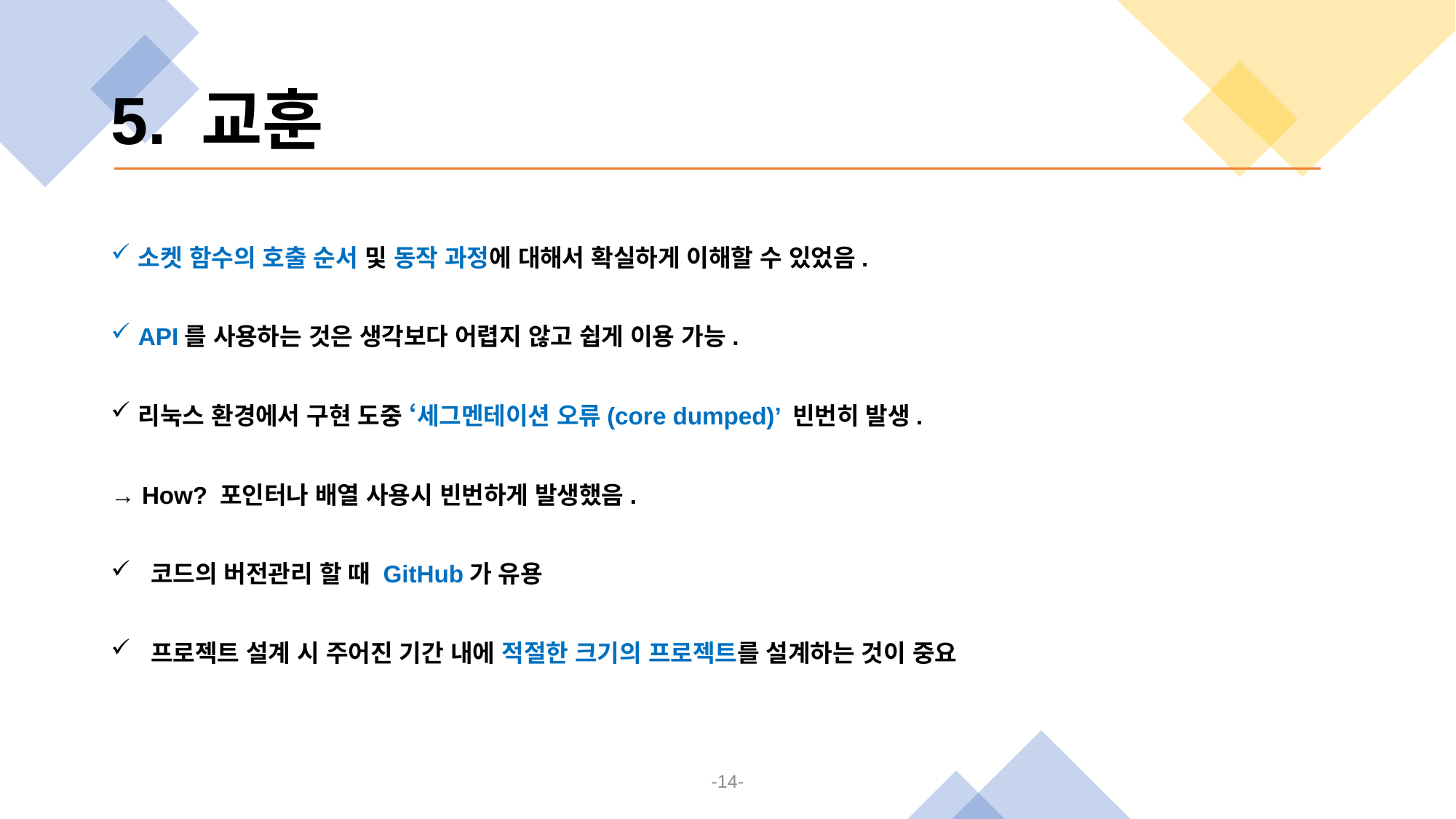

# 5. 교훈

소켓 함수의 호출 순서 및 동작 과정에 대해서 확실하게 이해할 수 있었음.
API를 사용하는 것은 생각보다 어렵지 않고 쉽게 이용 가능.
리눅스 환경에서 구현 도중 ‘세그멘테이션 오류(core dumped)’ 빈번히 발생.
→ How? 포인터나 배열 사용시 빈번하게 발생했음.
 코드의 버전관리 할 때 GitHub가 유용
 프로젝트 설계 시 주어진 기간 내에 적절한 크기의 프로젝트를 설계하는 것이 중요

-14-